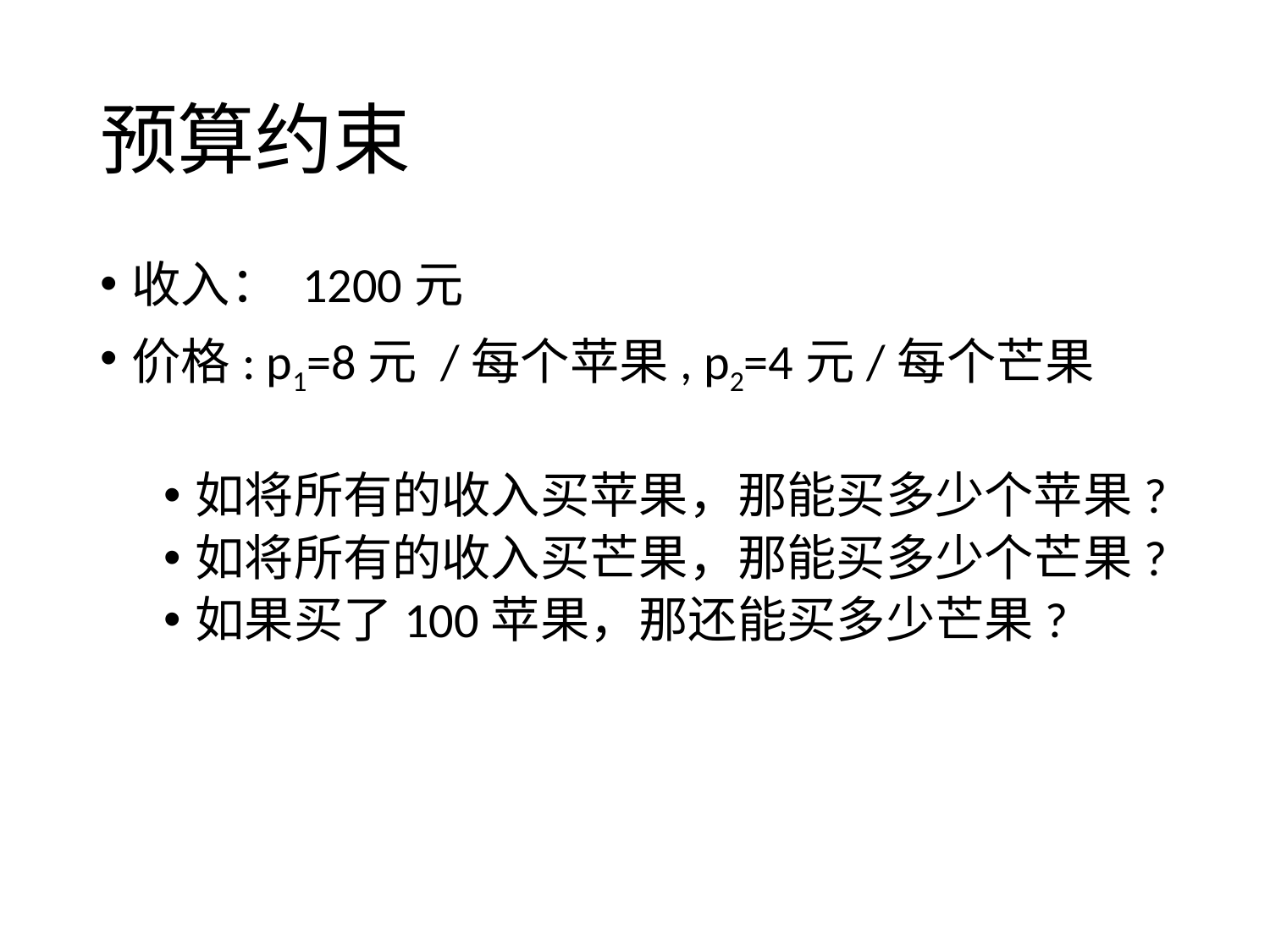

# 预算约束
收入： 1200元
价格: p1=8元 /每个苹果, p2=4元/每个芒果

如将所有的收入买苹果，那能买多少个苹果?
如将所有的收入买芒果，那能买多少个芒果?
如果买了100苹果，那还能买多少芒果?